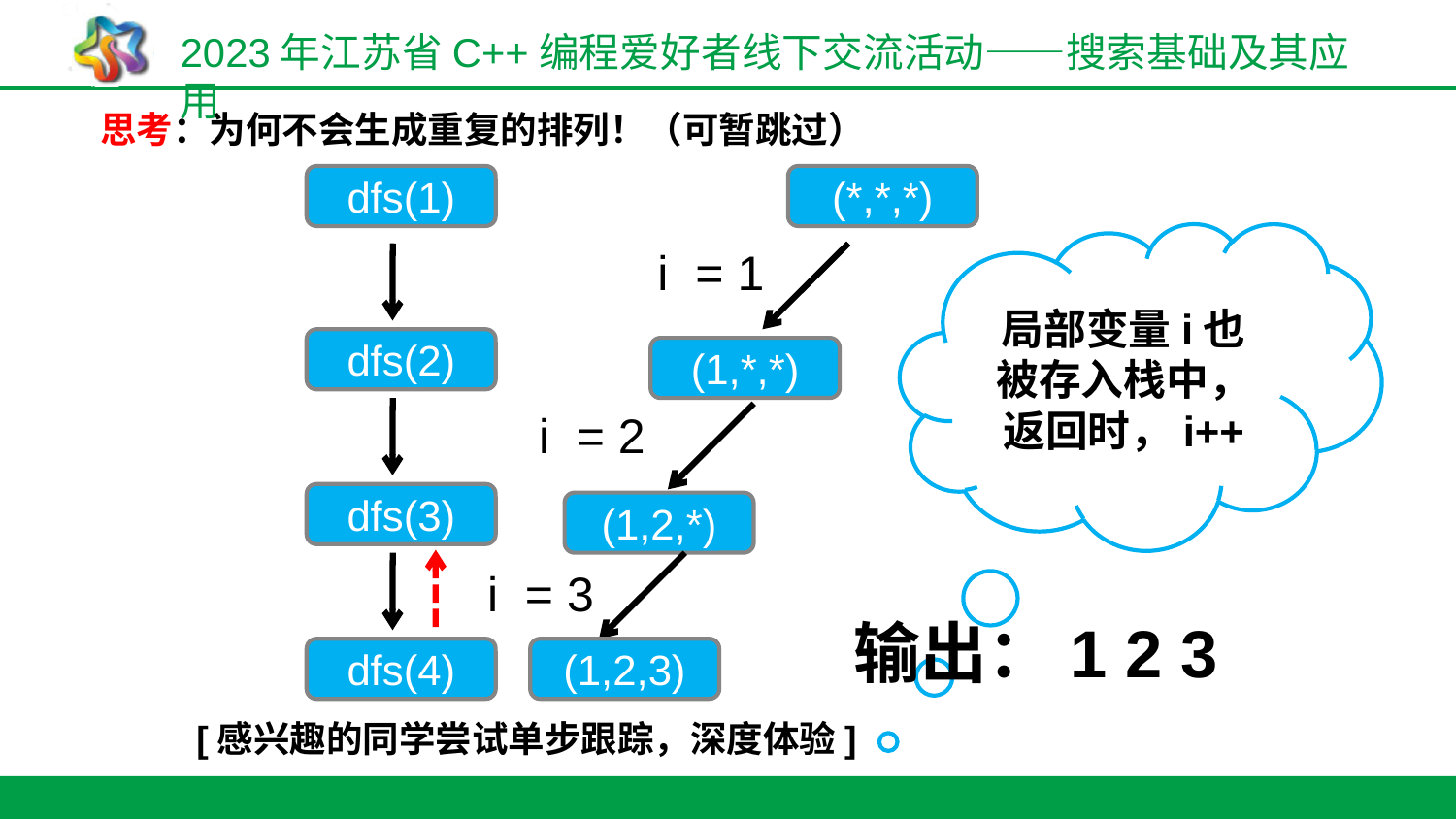

思考：为何不会生成重复的排列！（可暂跳过）

dfs(1)
(*,*,*)
局部变量i也被存入栈中，返回时，i++
i  = 1
dfs(2)
(1,*,*)
i  = 2
dfs(3)
(1,2,*)
i  = 3
输出：1 2 3
dfs(4)
(1,2,3)
[感兴趣的同学尝试单步跟踪，深度体验]